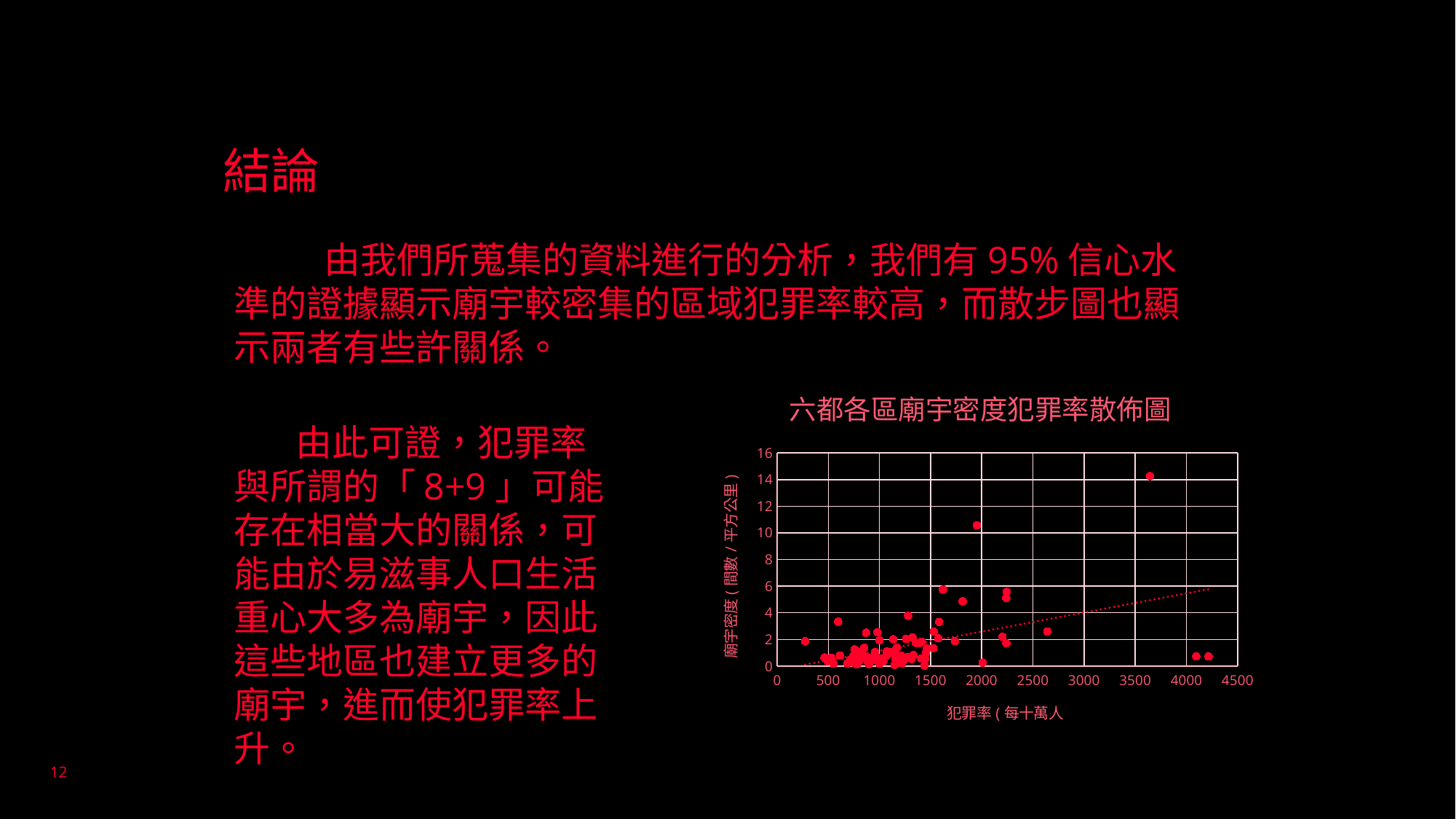

結論
          由我們所蒐集的資料進行的分析，我們有95%信心水準的證據顯示廟宇較密集的區域犯罪率較高，而散步圖也顯示兩者有些許關係。

### Chart: 六都各區廟宇密度犯罪率散佈圖

| Category | 密度 |
|---|---|
         由此可證，犯罪率與所謂的「8+9」可能存在相當大的關係，可能由於易滋事人口生活重心大多為廟宇，因此這些地區也建立更多的廟宇，進而使犯罪率上升。
12